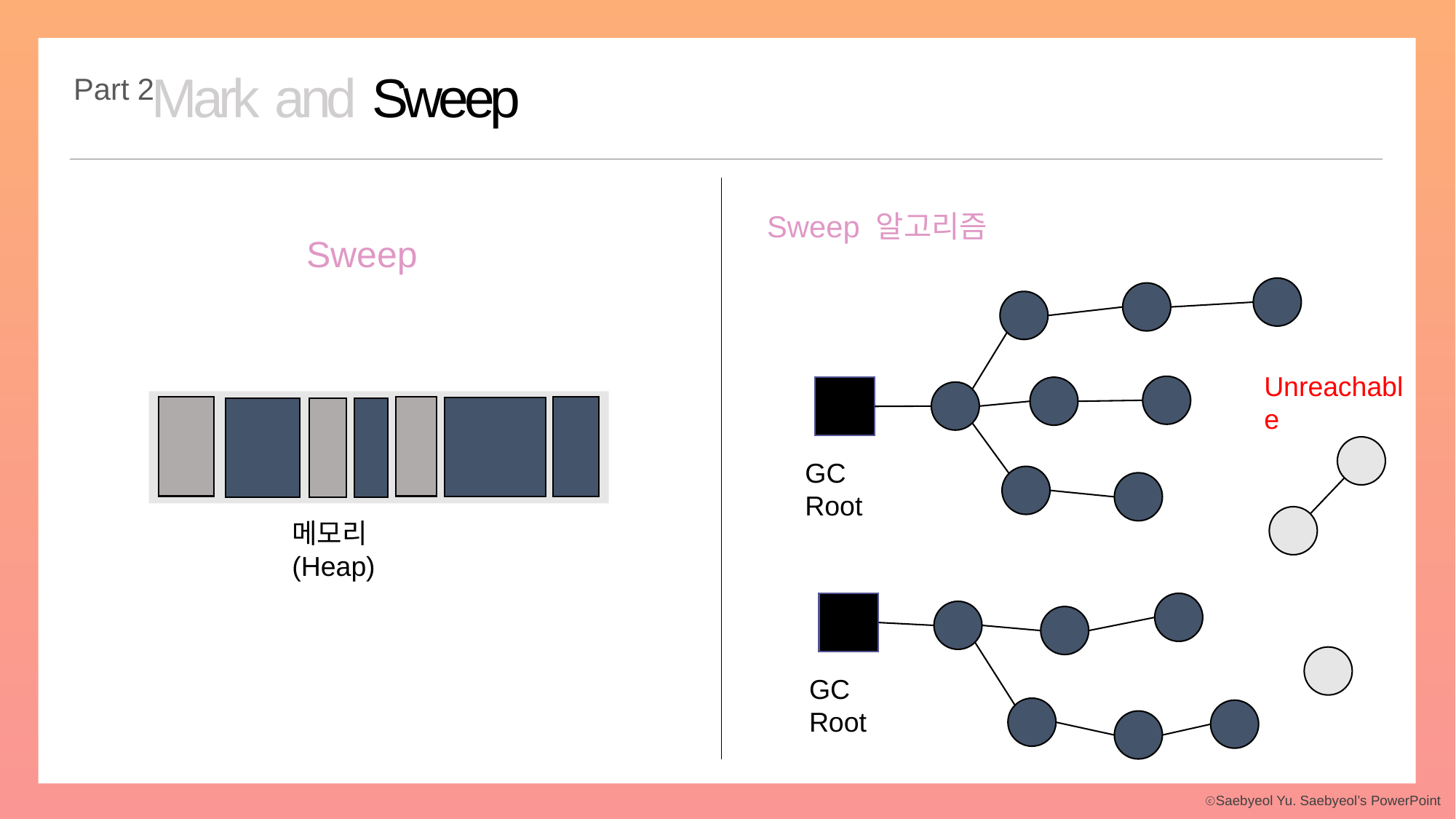

Mark and Sweep
Part 2
Sweep 알고리즘
Sweep

Unreachable

GC Root

메모리(Heap)

GC Root